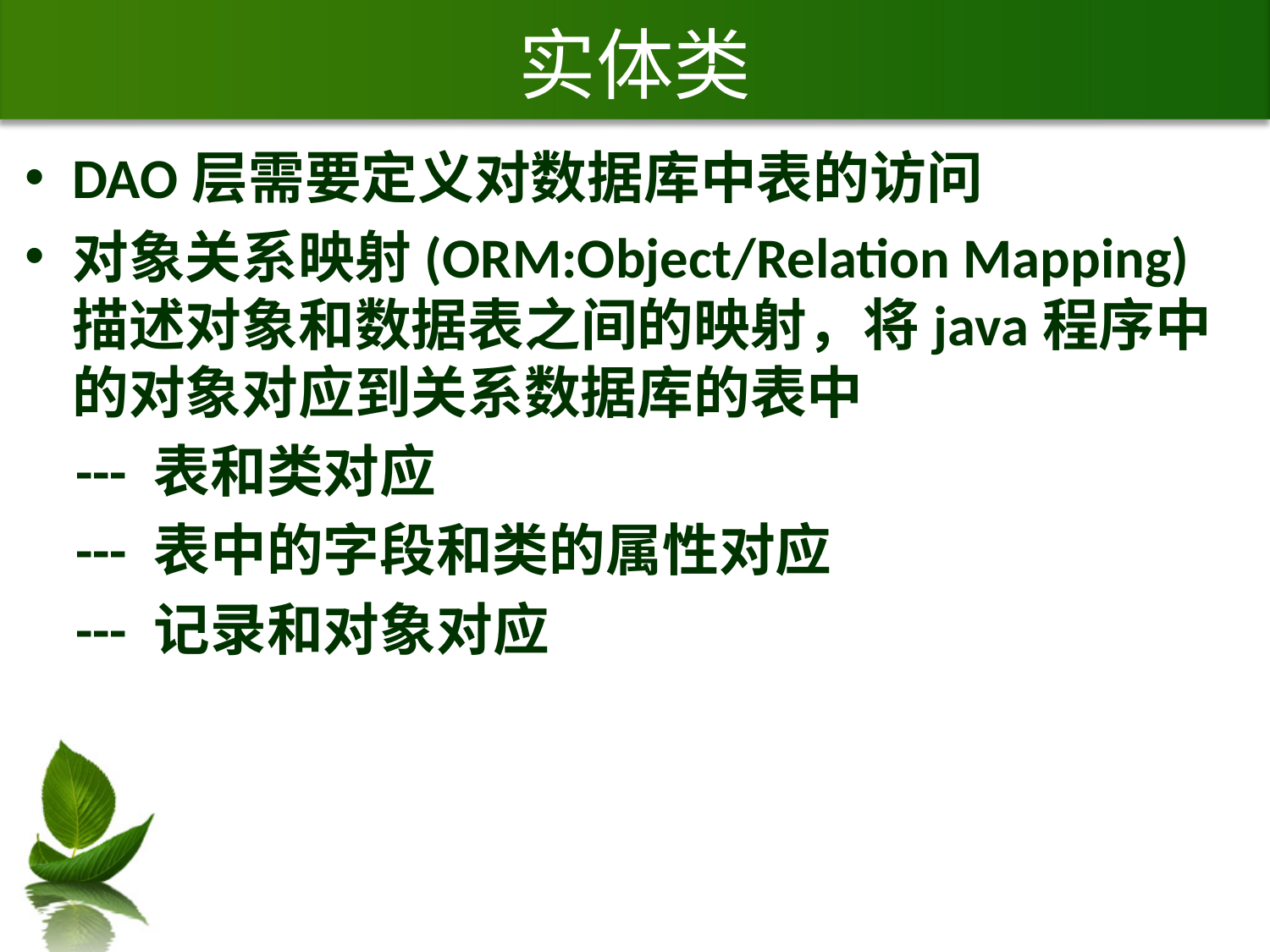

# 实体类
DAO层需要定义对数据库中表的访问
对象关系映射(ORM:Object/Relation Mapping)描述对象和数据表之间的映射，将java程序中的对象对应到关系数据库的表中
    --- 表和类对应
    --- 表中的字段和类的属性对应
    --- 记录和对象对应